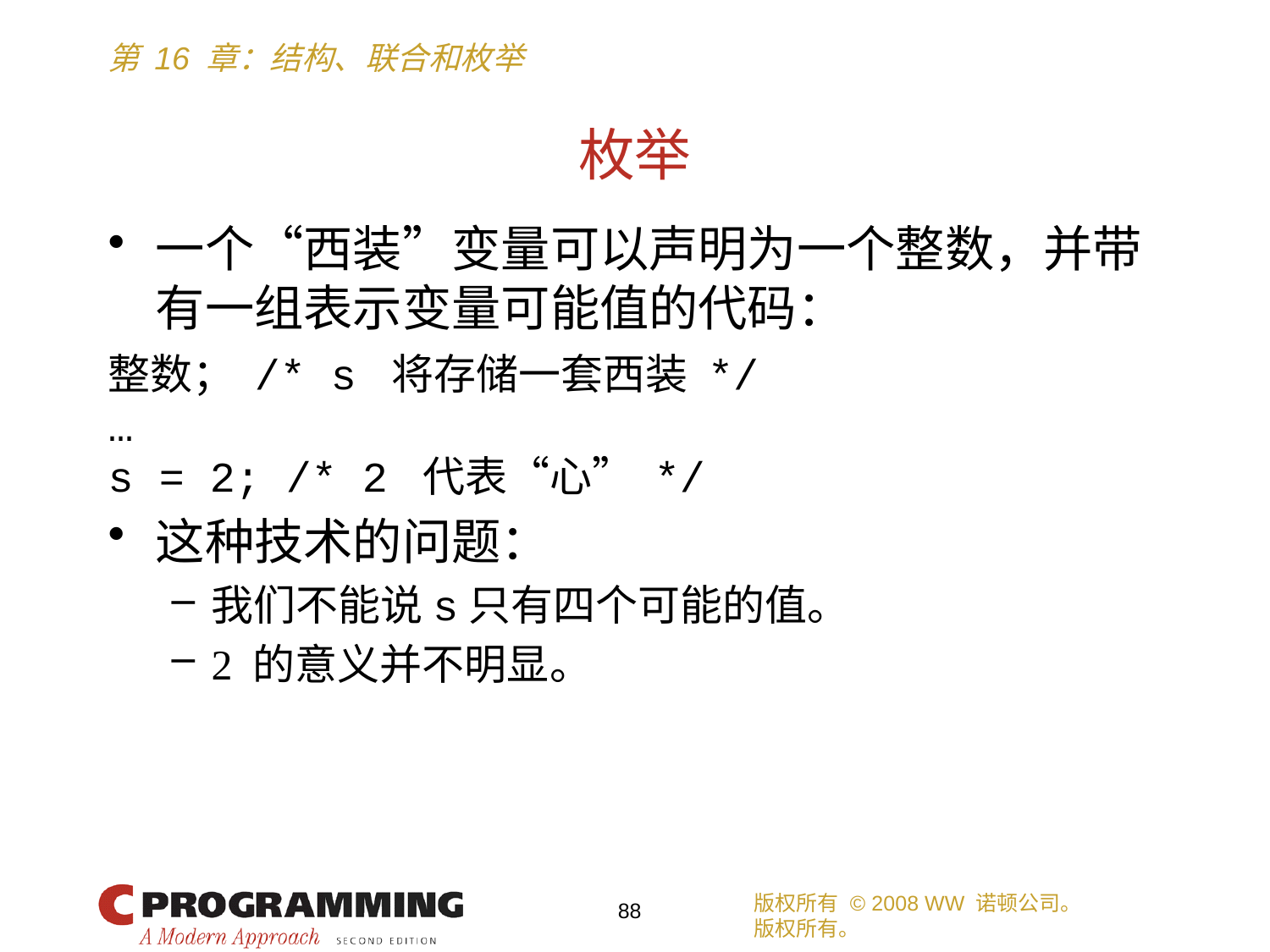

# 枚举
一个“西装”变量可以声明为一个整数，并带有一组表示变量可能值的代码：
整数； /* s 将存储一套西装 */
…
s = 2; /* 2 代表“心” */
这种技术的问题：
我们不能说s只有四个可能的值。
2 的意义并不明显。
版权所有 © 2008 WW 诺顿公司。
版权所有。
88